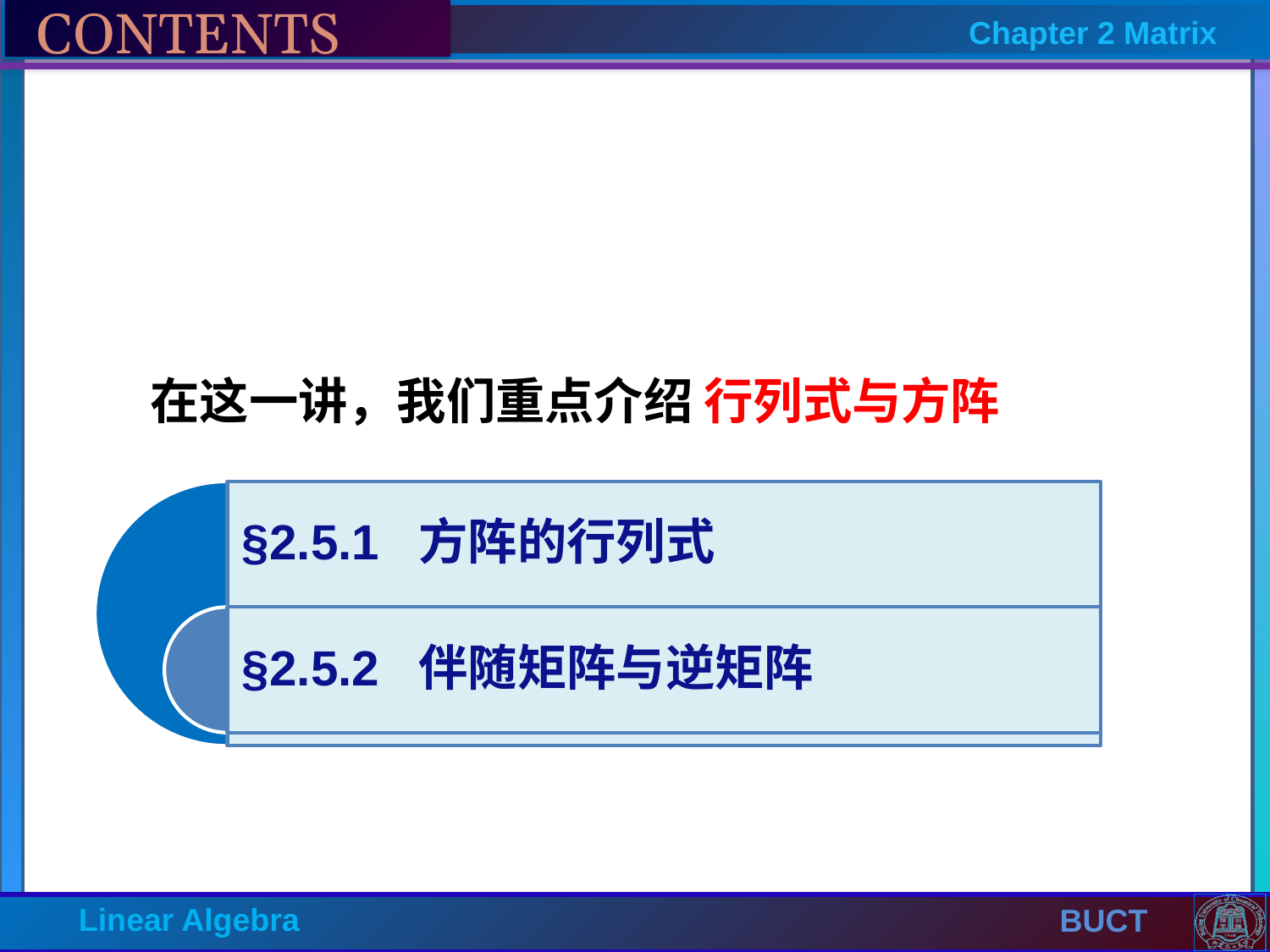

CONTENTS

在这一讲，我们重点介绍 行列式与方阵
§2.5.1  方阵的行列式
§2.5.2  伴随矩阵与逆矩阵